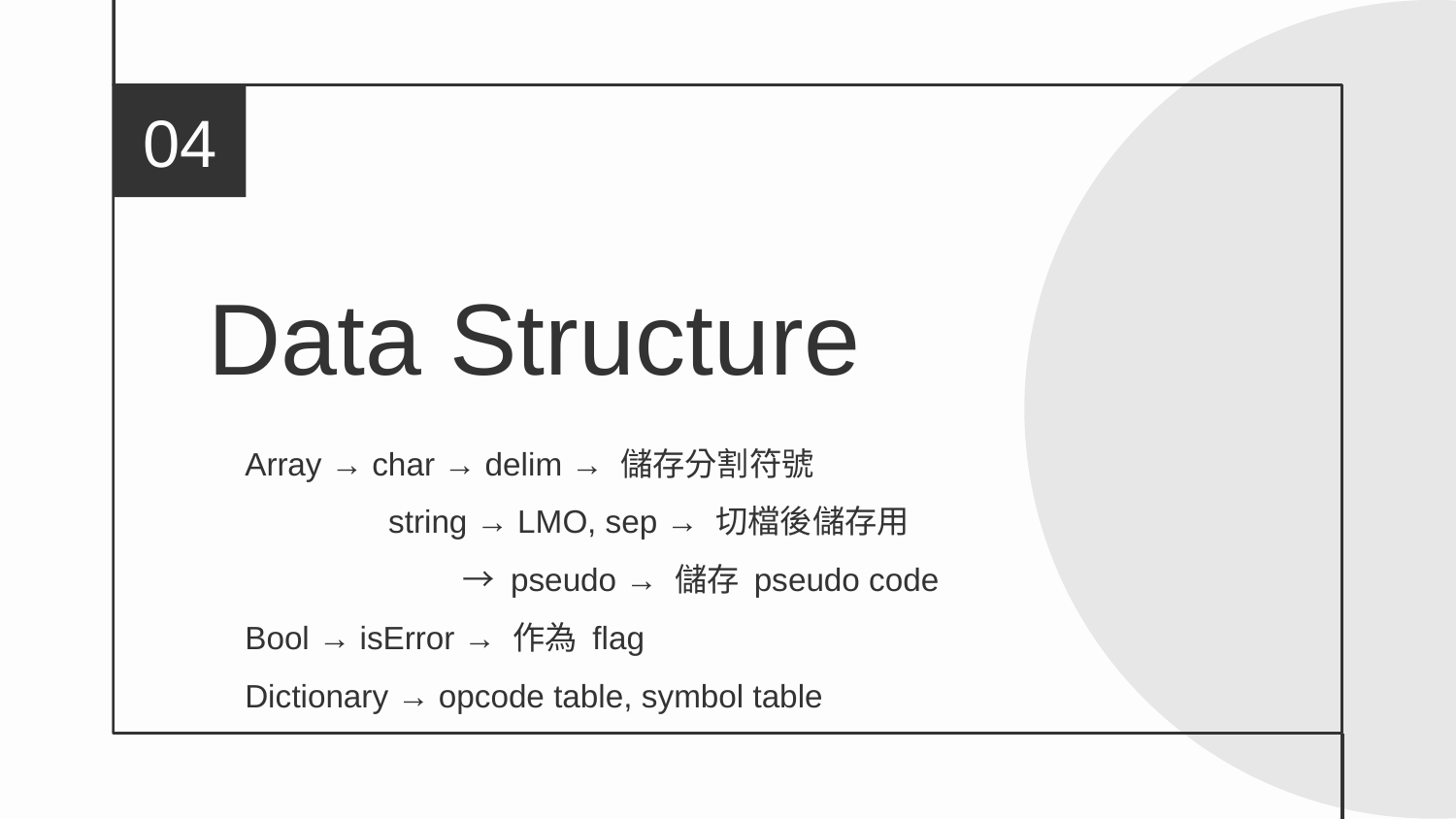

04
# Data Structure
Array → char → delim → 儲存分割符號
                string → LMO, sep → 切檔後儲存用
	          → pseudo → 儲存 pseudo code
Bool → isError → 作為 flag
Dictionary → opcode table, symbol table